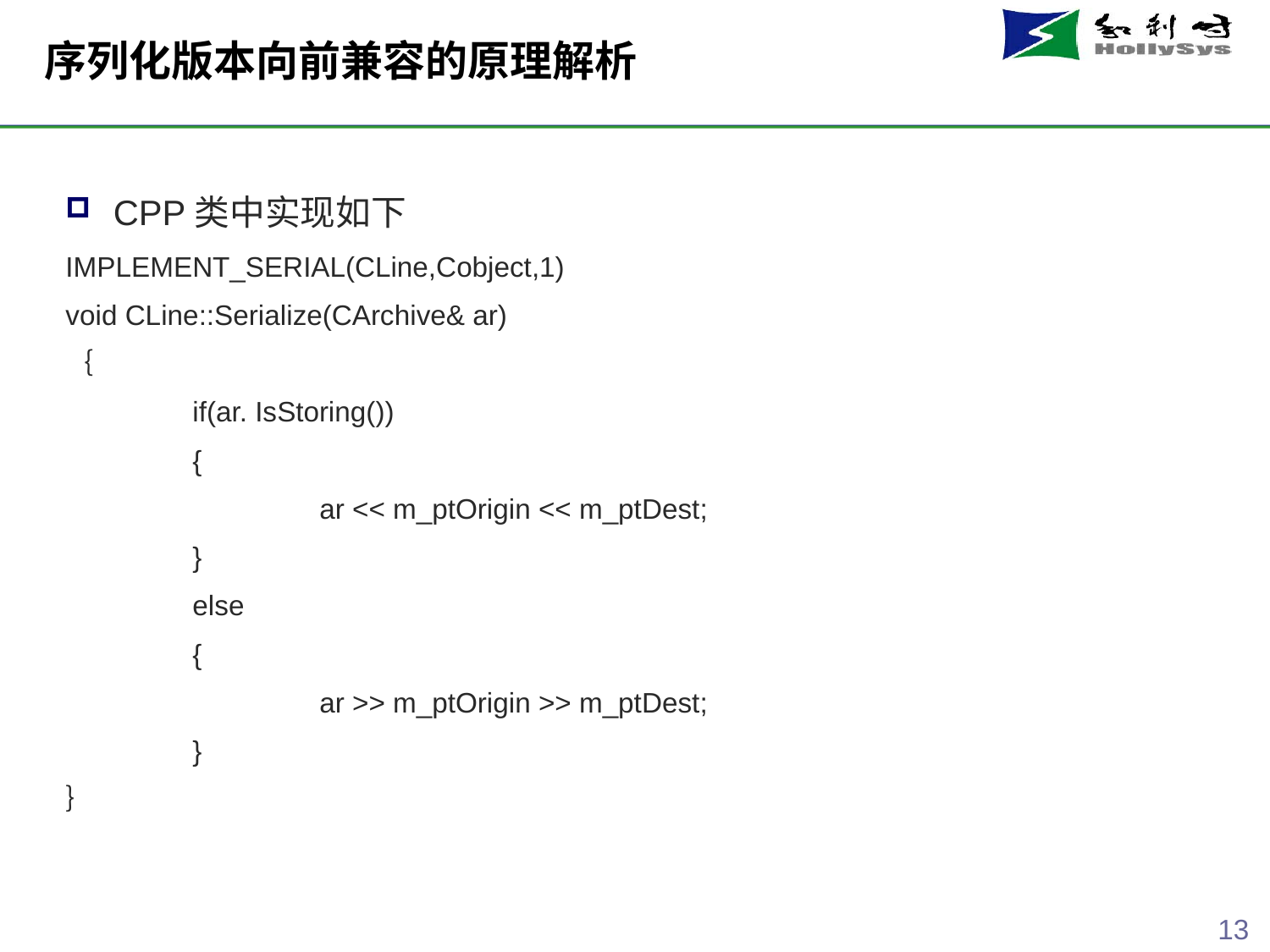

# 序列化版本向前兼容的原理解析
CPP类中实现如下
IMPLEMENT_SERIAL(CLine,Cobject,1)
void CLine::Serialize(CArchive& ar)
｛
	if(ar. IsStoring())
	{
		ar << m_ptOrigin << m_ptDest;
	}
	else
	{
		ar >> m_ptOrigin >> m_ptDest;
	}
｝